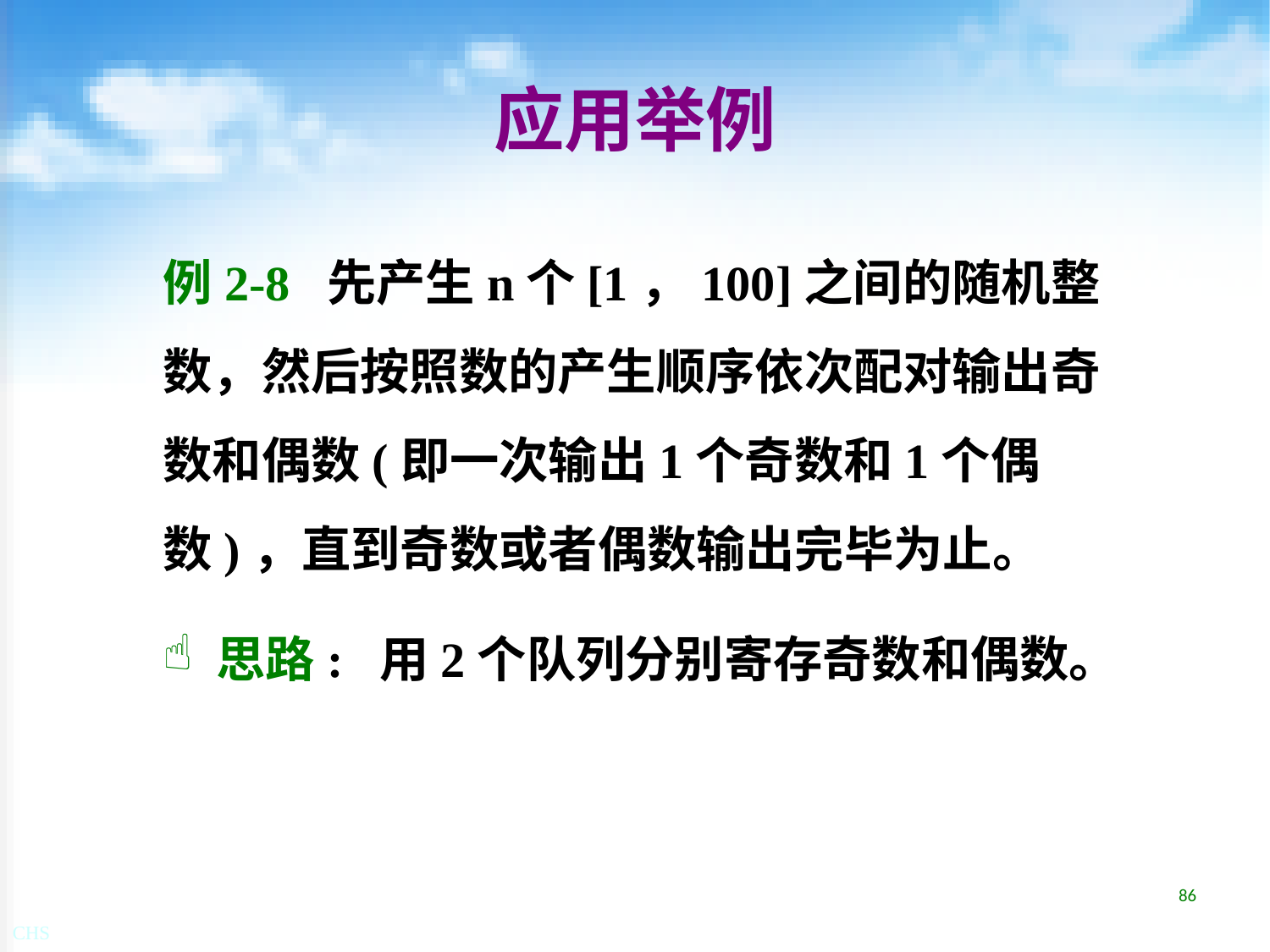

# 应用举例
例2-8  先产生n个[1，100]之间的随机整数，然后按照数的产生顺序依次配对输出奇数和偶数(即一次输出1个奇数和1个偶数)，直到奇数或者偶数输出完毕为止。
 思路:  用2个队列分别寄存奇数和偶数。
86